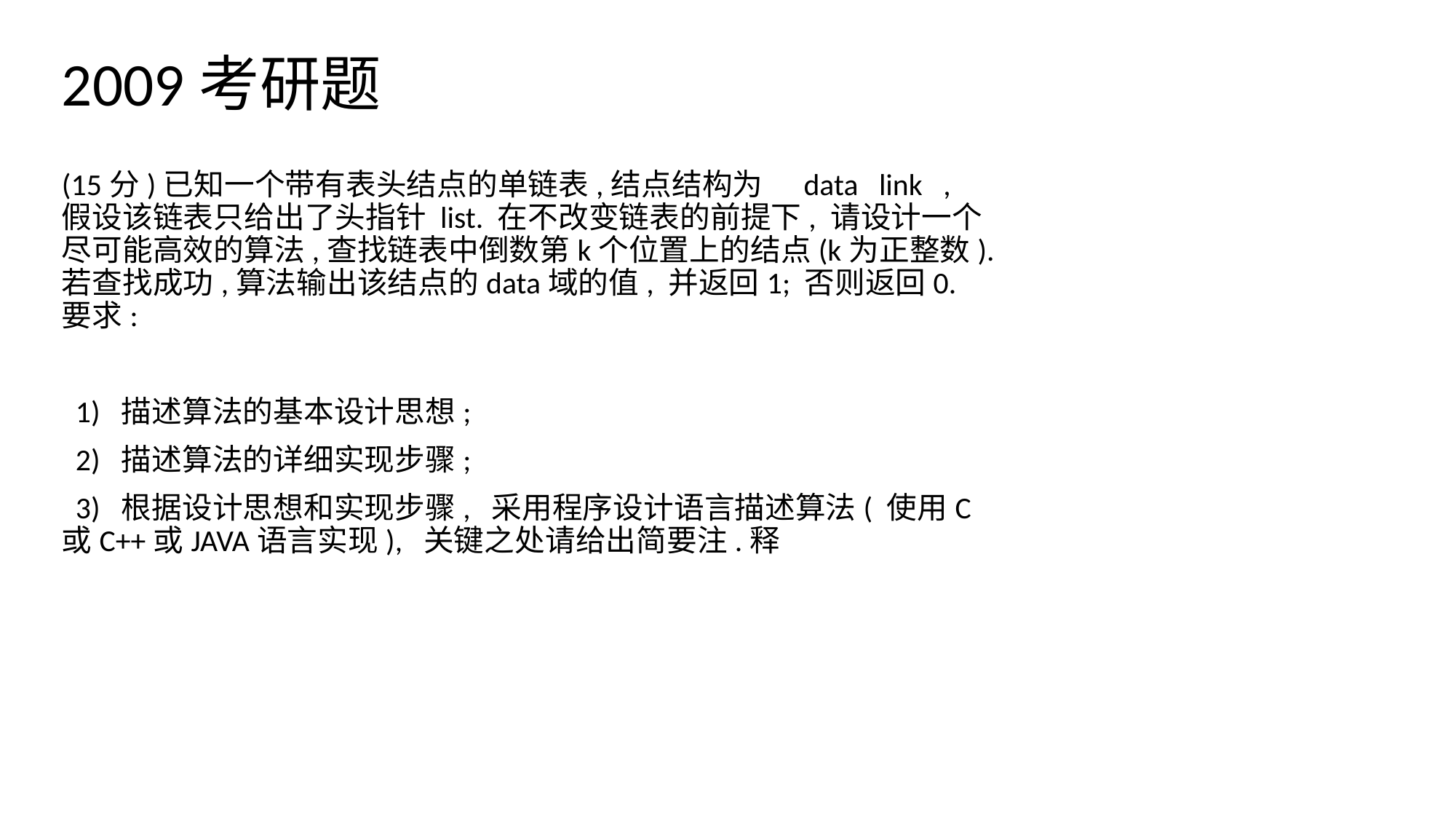

# 2009考研题
(15分)已知一个带有表头结点的单链表,结点结构为     data   link   , 假设该链表只给出了头指针 list. 在不改变链表的前提下, 请设计一个尽可能高效的算法,查找链表中倒数第k个位置上的结点(k为正整数). 若查找成功,算法输出该结点的data域的值, 并返回1; 否则返回0.  要求:

  1)  描述算法的基本设计思想;
  2)  描述算法的详细实现步骤;
  3)  根据设计思想和实现步骤,  采用程序设计语言描述算法( 使用C或C++或JAVA语言实现),  关键之处请给出简要注.释